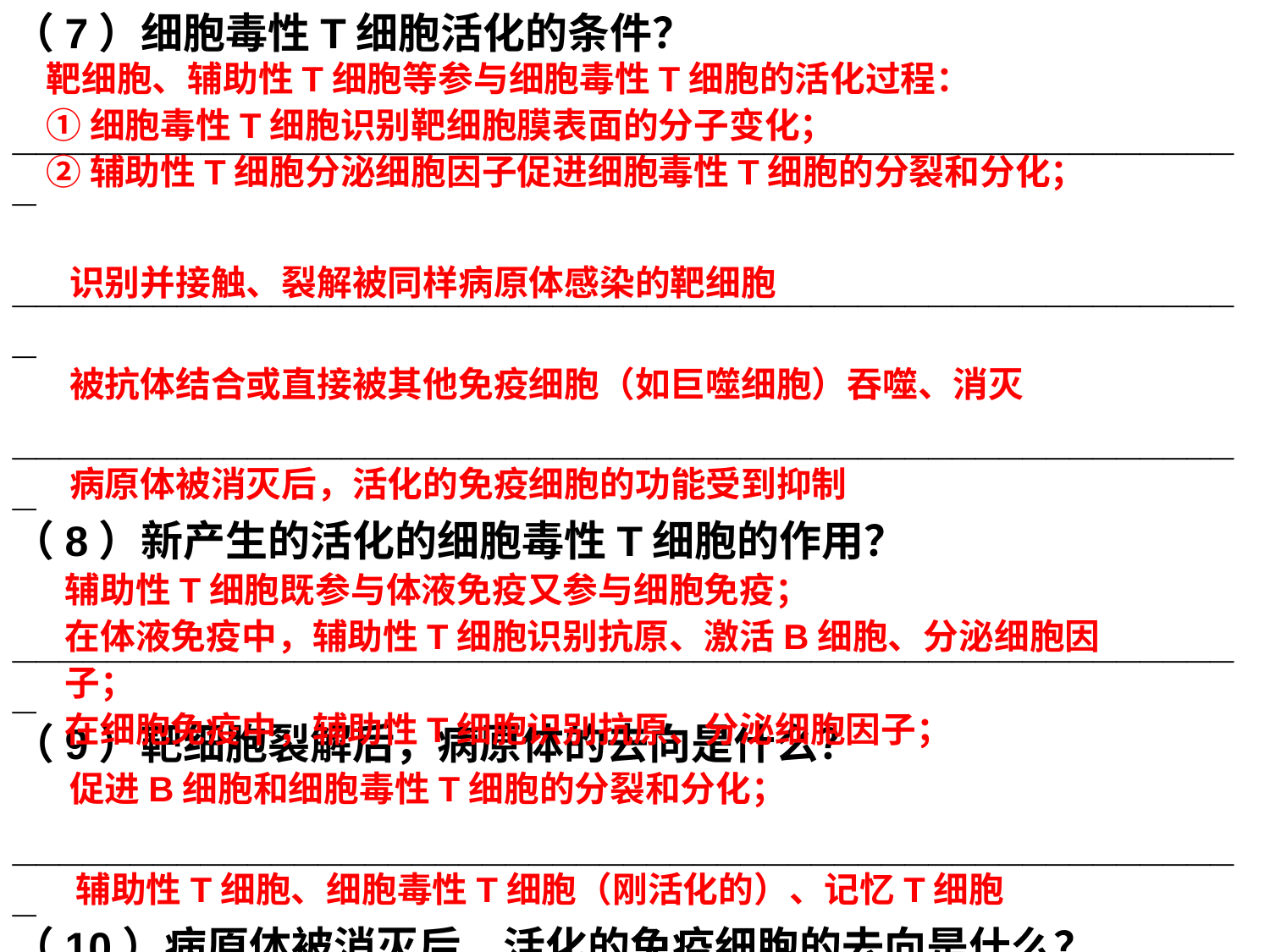

（7）细胞毒性T细胞活化的条件？
  _____________________________________________________
  _____________________________________________________
  _____________________________________________________
（8）新产生的活化的细胞毒性T细胞的作用？
  _____________________________________________________
（9）靶细胞裂解后，病原体的去向是什么？
  _____________________________________________________
（10）病原体被消灭后，活化的免疫细胞的去向是什么？
  _____________________________________________________
（11）辅助性T细胞在整个特异性免疫中，发挥了什么作用？
  _____________________________________________________
  _____________________________________________________
  _____________________________________________________
（12）细胞因子在整个特异性免疫过程中的作用是什么？
  _____________________________________________________
（13）在细胞免疫过程中，能增殖分化的细胞有哪些？
  _____________________________________________________
靶细胞、辅助性T细胞等参与细胞毒性T细胞的活化过程：
①细胞毒性T细胞识别靶细胞膜表面的分子变化；
②辅助性T细胞分泌细胞因子促进细胞毒性T细胞的分裂和分化；
识别并接触、裂解被同样病原体感染的靶细胞
被抗体结合或直接被其他免疫细胞（如巨噬细胞）吞噬、消灭
病原体被消灭后，活化的免疫细胞的功能受到抑制
辅助性T细胞既参与体液免疫又参与细胞免疫；
在体液免疫中，辅助性T细胞识别抗原、激活B细胞、分泌细胞因子；
在细胞免疫中，辅助性T细胞识别抗原、分泌细胞因子；
促进B细胞和细胞毒性T细胞的分裂和分化；
辅助性T细胞、细胞毒性T细胞（刚活化的）、记忆T细胞